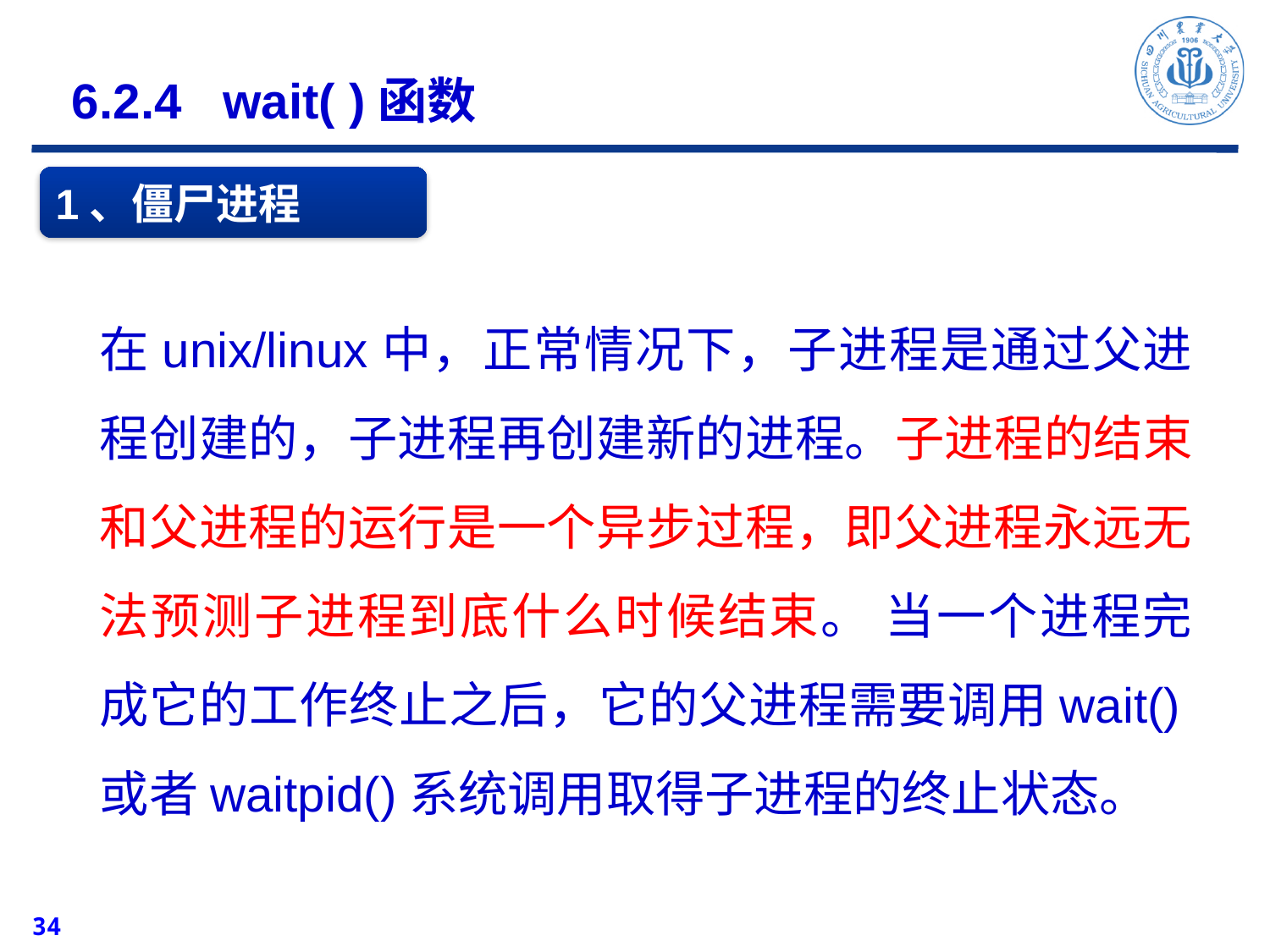

6.2.4   wait( )函数
1、僵尸进程
在unix/linux中，正常情况下，子进程是通过父进程创建的，子进程再创建新的进程。子进程的结束和父进程的运行是一个异步过程，即父进程永远无法预测子进程到底什么时候结束。 当一个进程完成它的工作终止之后，它的父进程需要调用wait()或者waitpid()系统调用取得子进程的终止状态。